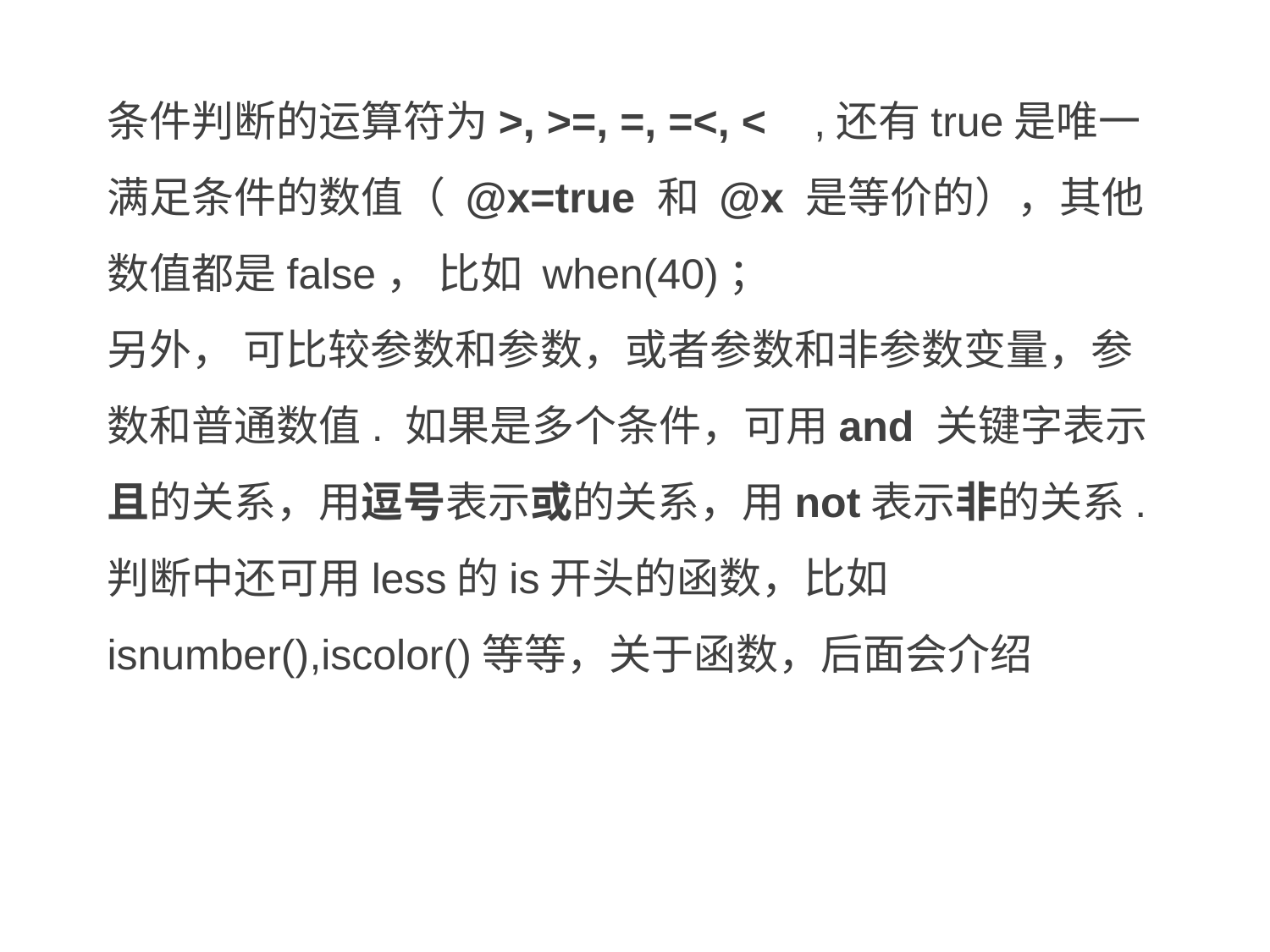

条件判断的运算符为>, >=, =, =<, <    ,还有true是唯一满足条件的数值（ @x=true 和 @x 是等价的），其他数值都是false， 比如 when(40)；
另外， 可比较参数和参数，或者参数和非参数变量，参数和普通数值. 如果是多个条件，可用and 关键字表示且的关系，用逗号表示或的关系，用not表示非的关系. 判断中还可用less的is开头的函数，比如isnumber(),iscolor()等等，关于函数，后面会介绍